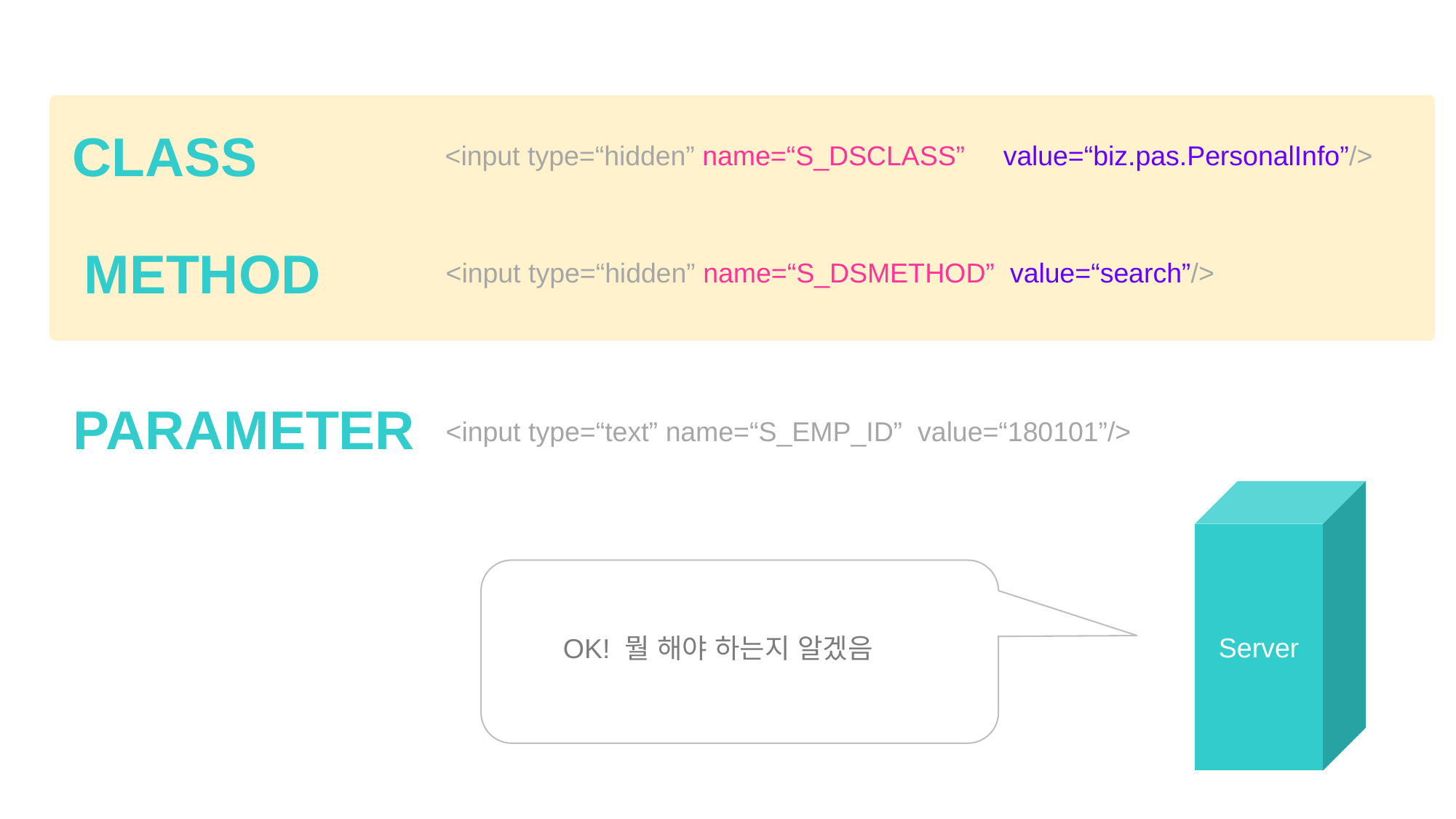

CLASS
<input type=“hidden” name=“S_DSCLASS”     value=“biz.pas.PersonalInfo”/>
METHOD
<input type=“hidden” name=“S_DSMETHOD”  value=“search”/>
PARAMETER
<input type=“text” name=“S_EMP_ID”  value=“180101”/>
Server

OK! 뭘 해야 하는지 알겠음